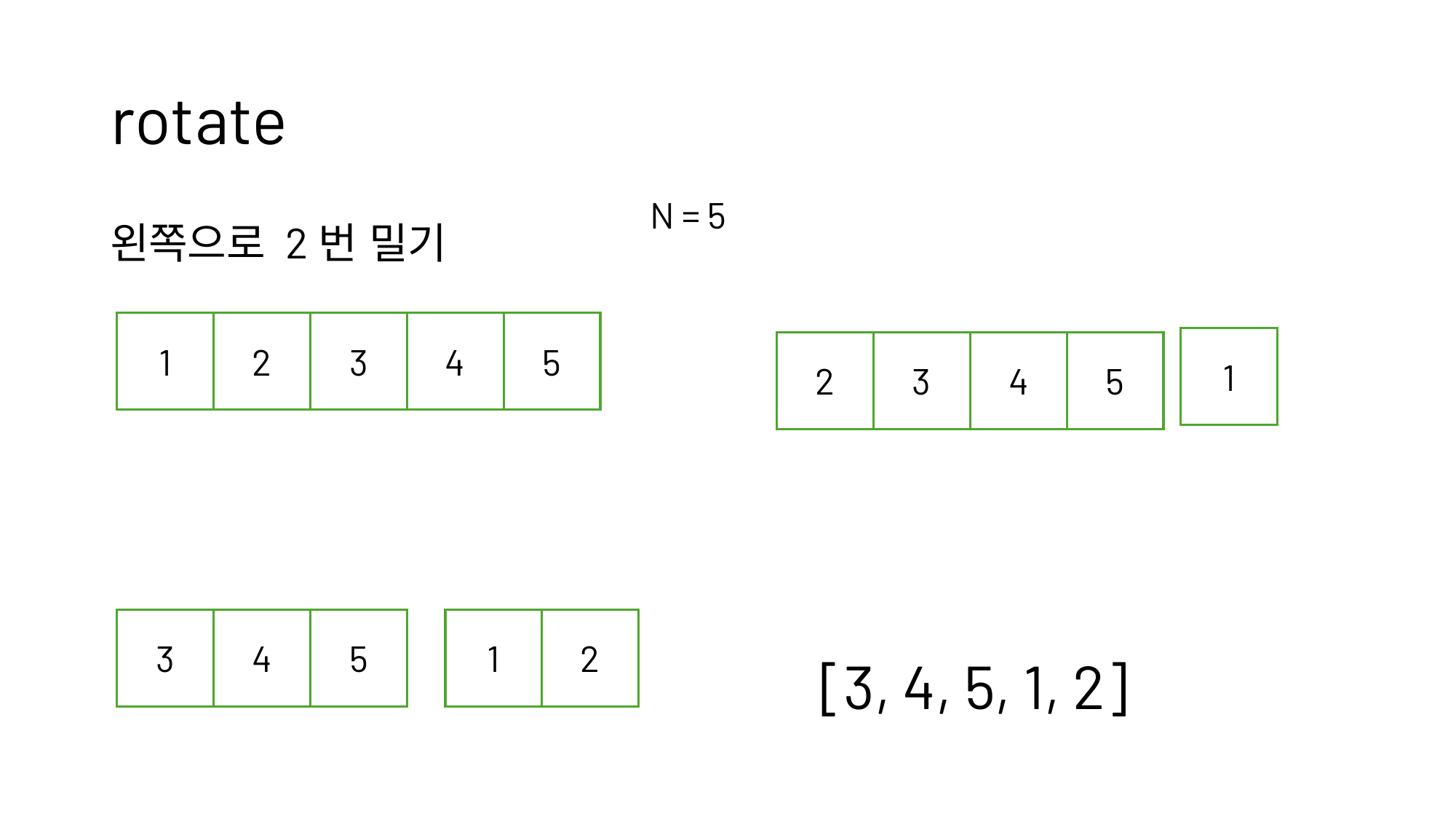

# rotate
N = 5
왼쪽으로 2번 밀기
1
2
3
4
5
1
2
3
4
5
3
4
5
1
2
[3, 4, 5, 1, 2]